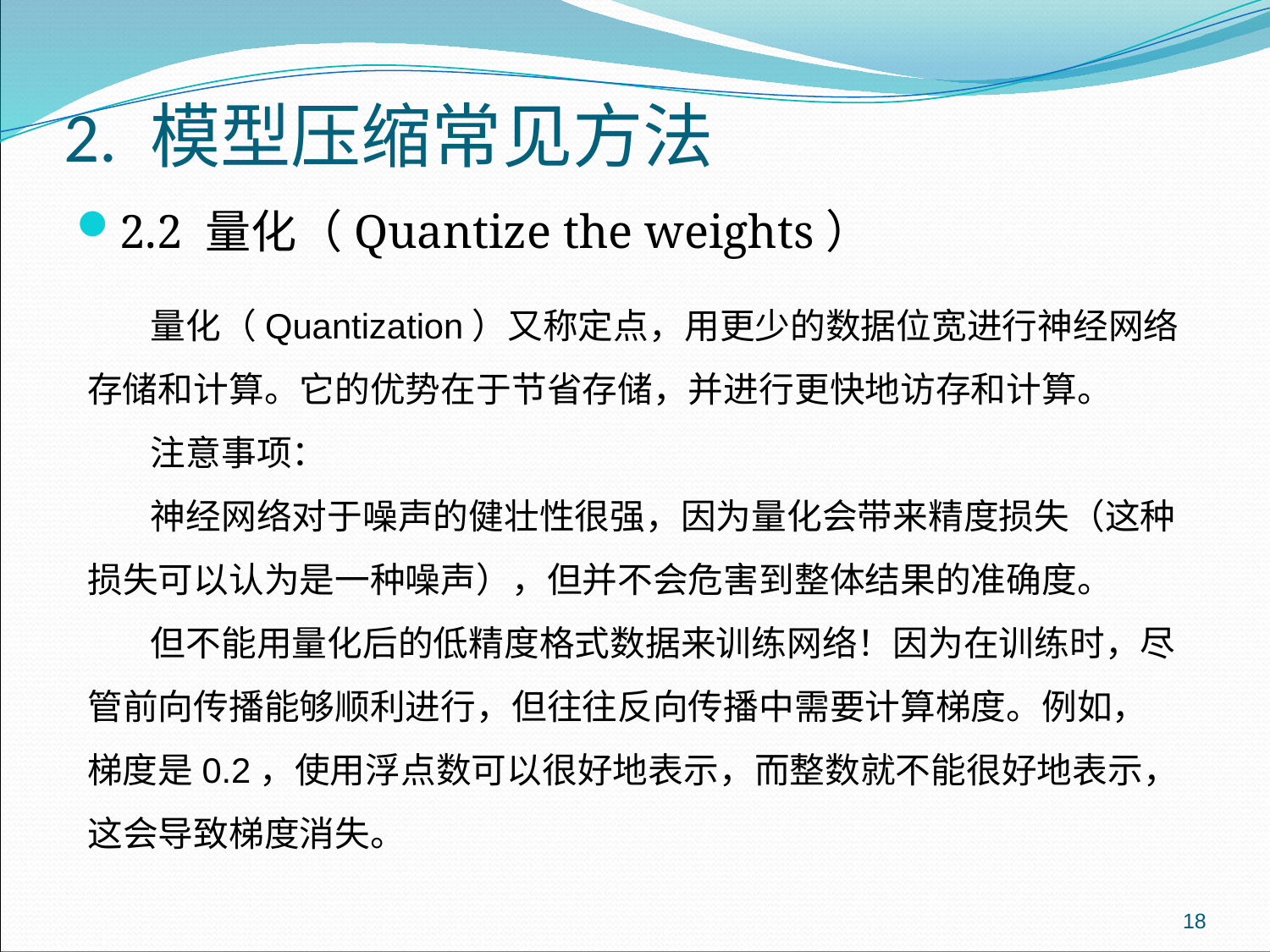

# 2. 模型压缩常见方法
2.2 量化（Quantize the weights）
       量化（Quantization）又称定点，用更少的数据位宽进行神经网络存储和计算。它的优势在于节省存储，并进行更快地访存和计算。
       注意事项：
       神经网络对于噪声的健壮性很强，因为量化会带来精度损失（这种损失可以认为是一种噪声），但并不会危害到整体结果的准确度。
       但不能用量化后的低精度格式数据来训练网络！因为在训练时，尽管前向传播能够顺利进行，但往往反向传播中需要计算梯度。例如，梯度是0.2，使用浮点数可以很好地表示，而整数就不能很好地表示，这会导致梯度消失。
18